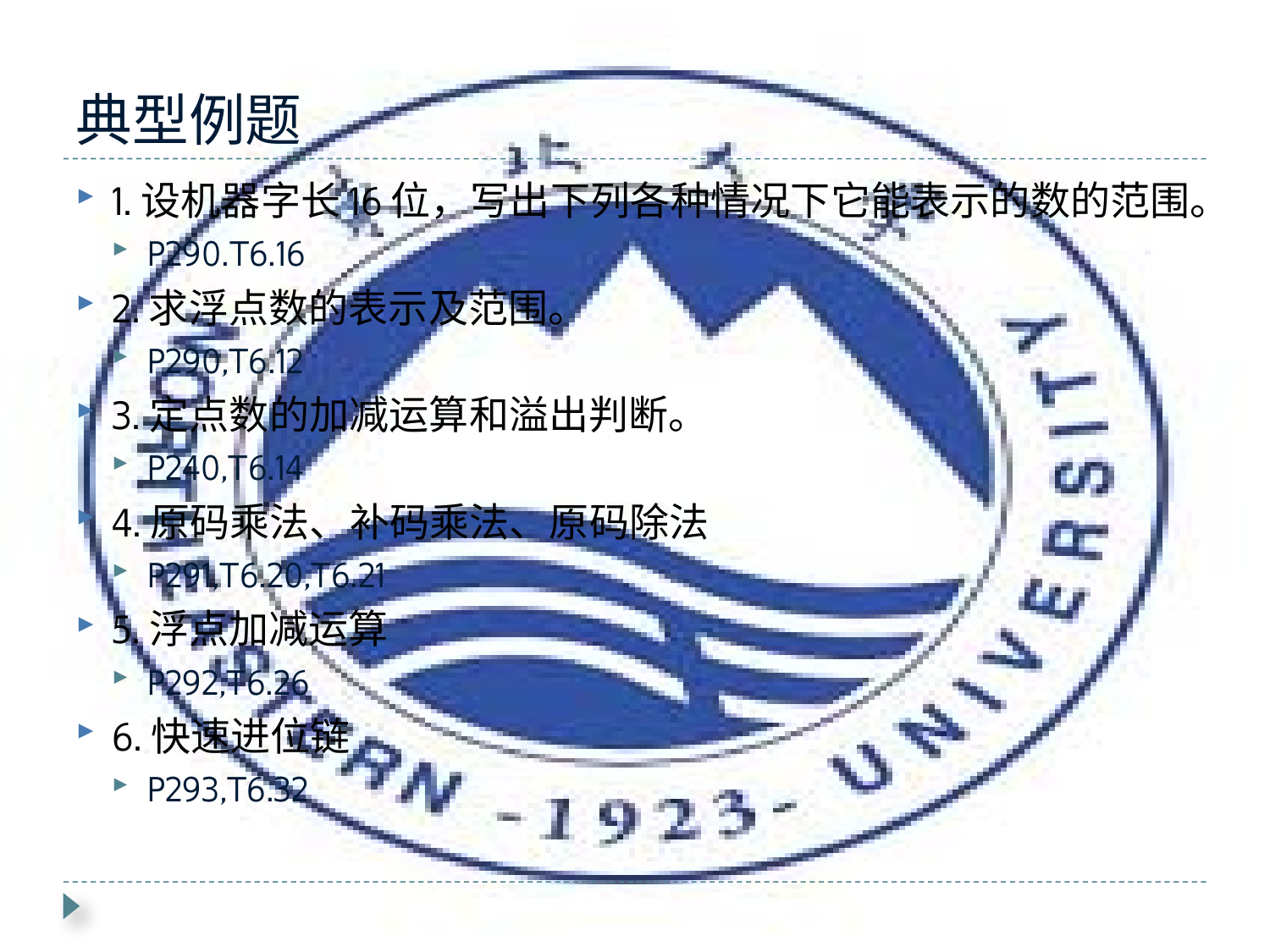

# 典型例题
1.设机器字长16位，写出下列各种情况下它能表示的数的范围。
P290.T6.16
2.求浮点数的表示及范围。
P290,T6.12
3.定点数的加减运算和溢出判断。
P240,T6.14
4.原码乘法、补码乘法、原码除法
P291,T6.20,T6.21
5.浮点加减运算
P292,T6.26
6.快速进位链
P293,T6.32